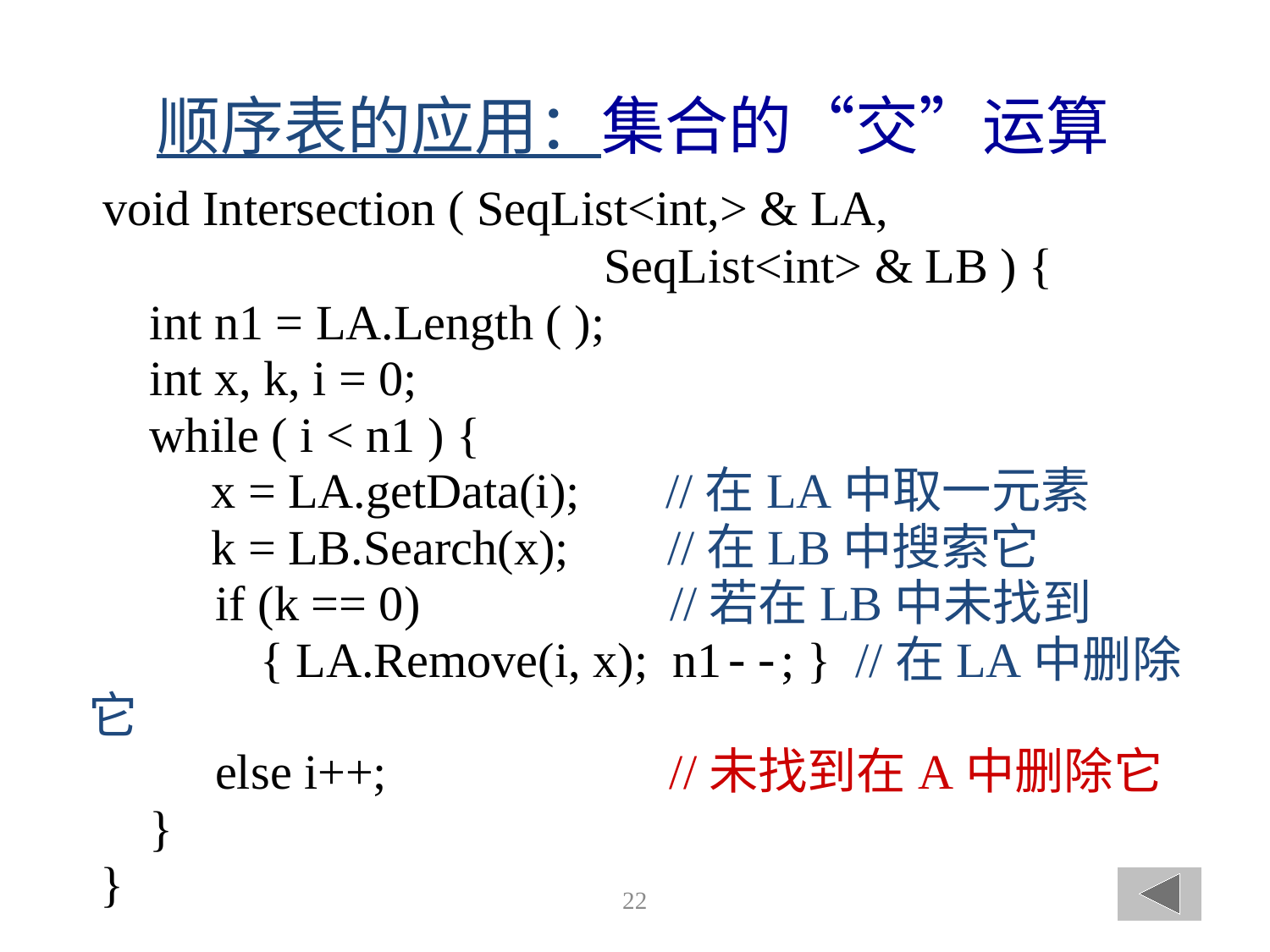

顺序表的应用：集合的“交”运算
 void Intersection ( SeqList<int,> & LA,
                                          SeqList<int> & LB ) {
     int n1 = LA.Length ( );
     int x, k, i = 0;
     while ( i < n1 ) {
          x = LA.getData(i);       //在LA中取一元素
          k = LB.Search(x);        //在LB中搜索它
	if (k == 0) 		      //若在LB中未找到
              { LA.Remove(i, x);  n1--; }  //在LA中删除它
	else i++;                       //未找到在A中删除它
     }
 }

22